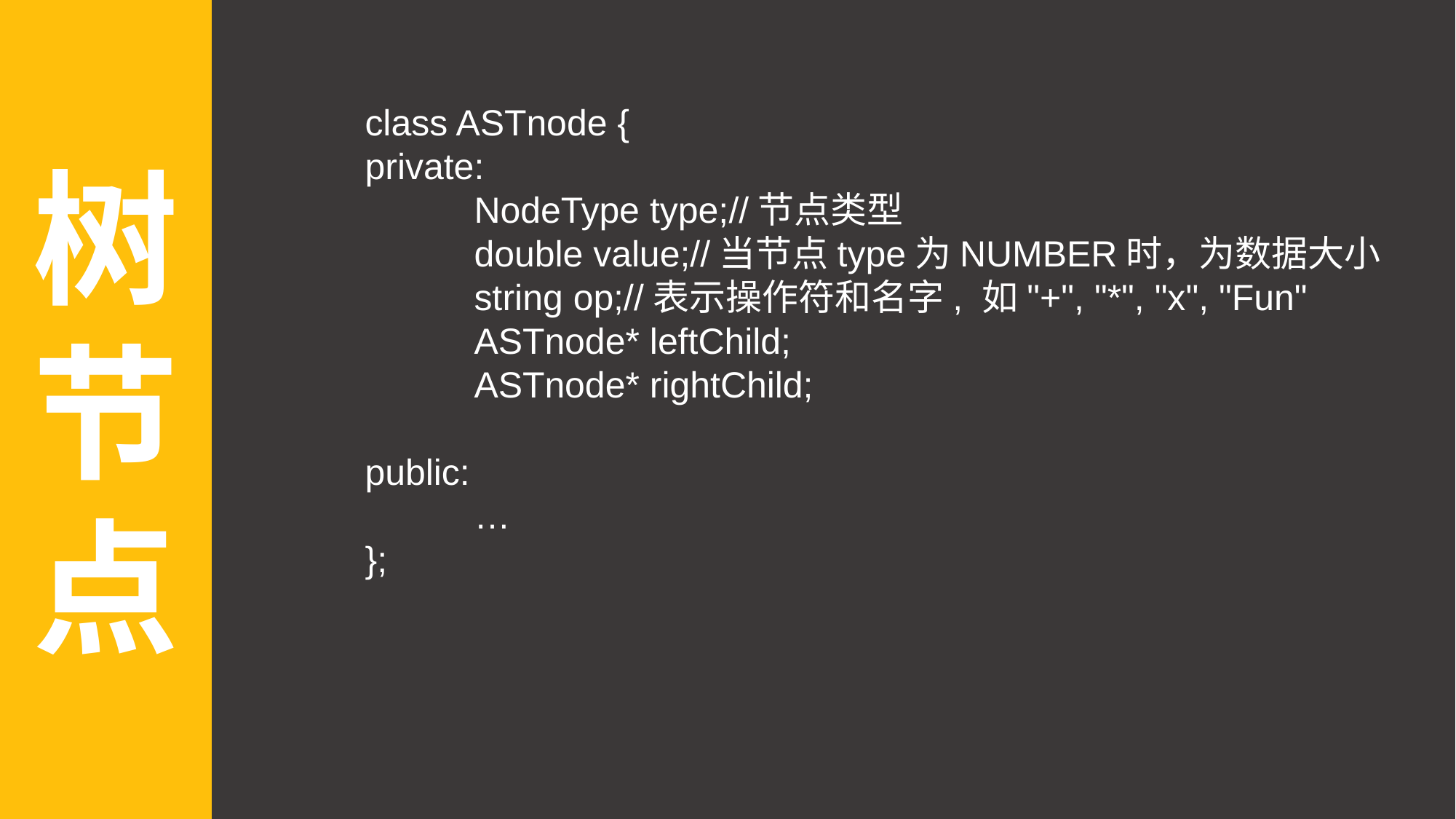

树节点
class ASTnode {
private:
	NodeType type;//节点类型
	double value;//当节点type为NUMBER时，为数据大小
	string op;//表示操作符和名字, 如"+", "*", "x", "Fun"
	ASTnode* leftChild;
	ASTnode* rightChild;

public:
	…
};